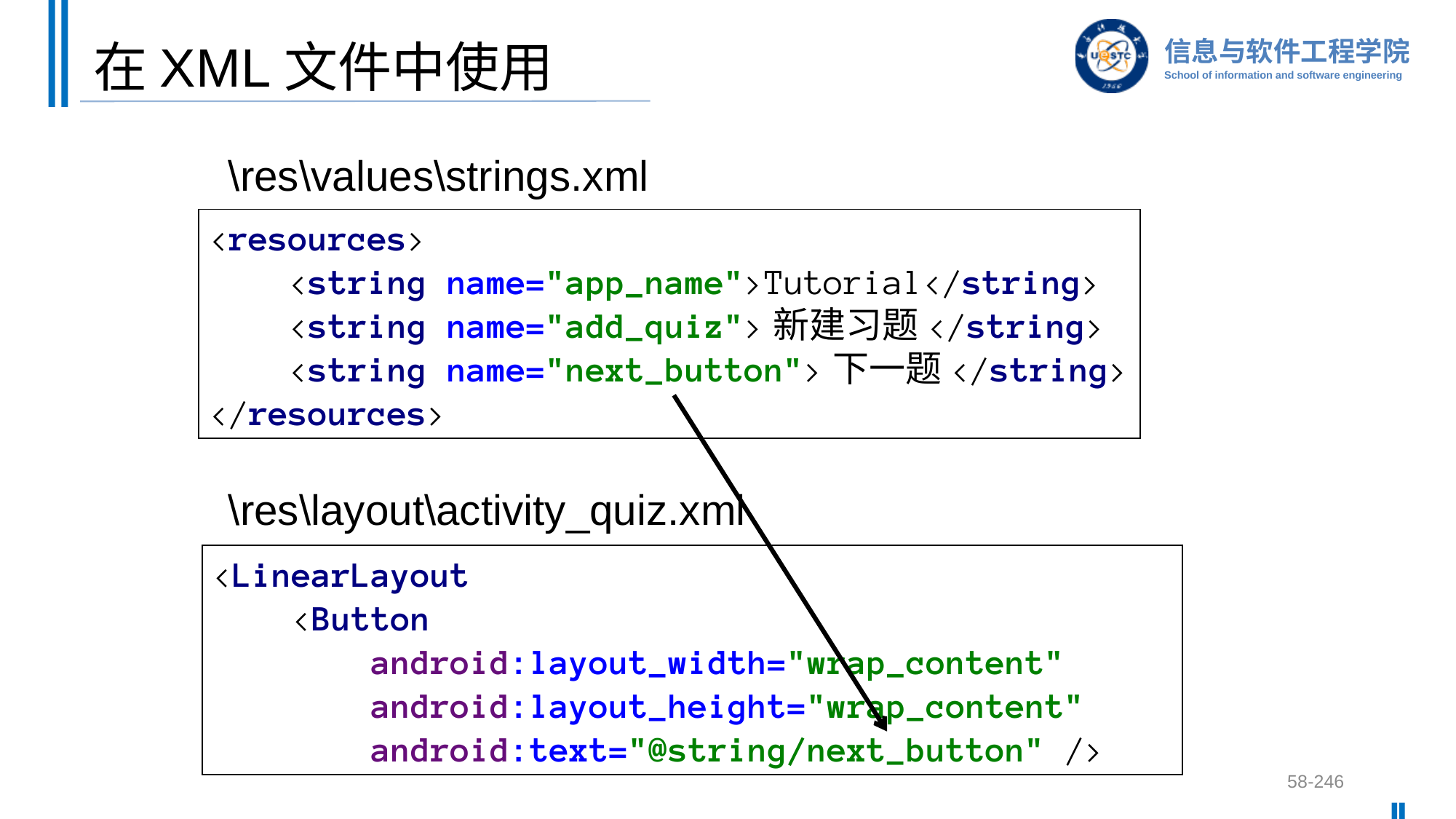

# 在XML文件中使用
\res\values\strings.xml
<resources>
    <string name="app_name">Tutorial</string>
    <string name="add_quiz">新建习题</string>
    <string name="next_button">下一题</string>
</resources>
\res\layout\activity_quiz.xml
<LinearLayout
    <Button
        android:layout_width="wrap_content"
        android:layout_height="wrap_content"
        android:text="@string/next_button" />
58-246